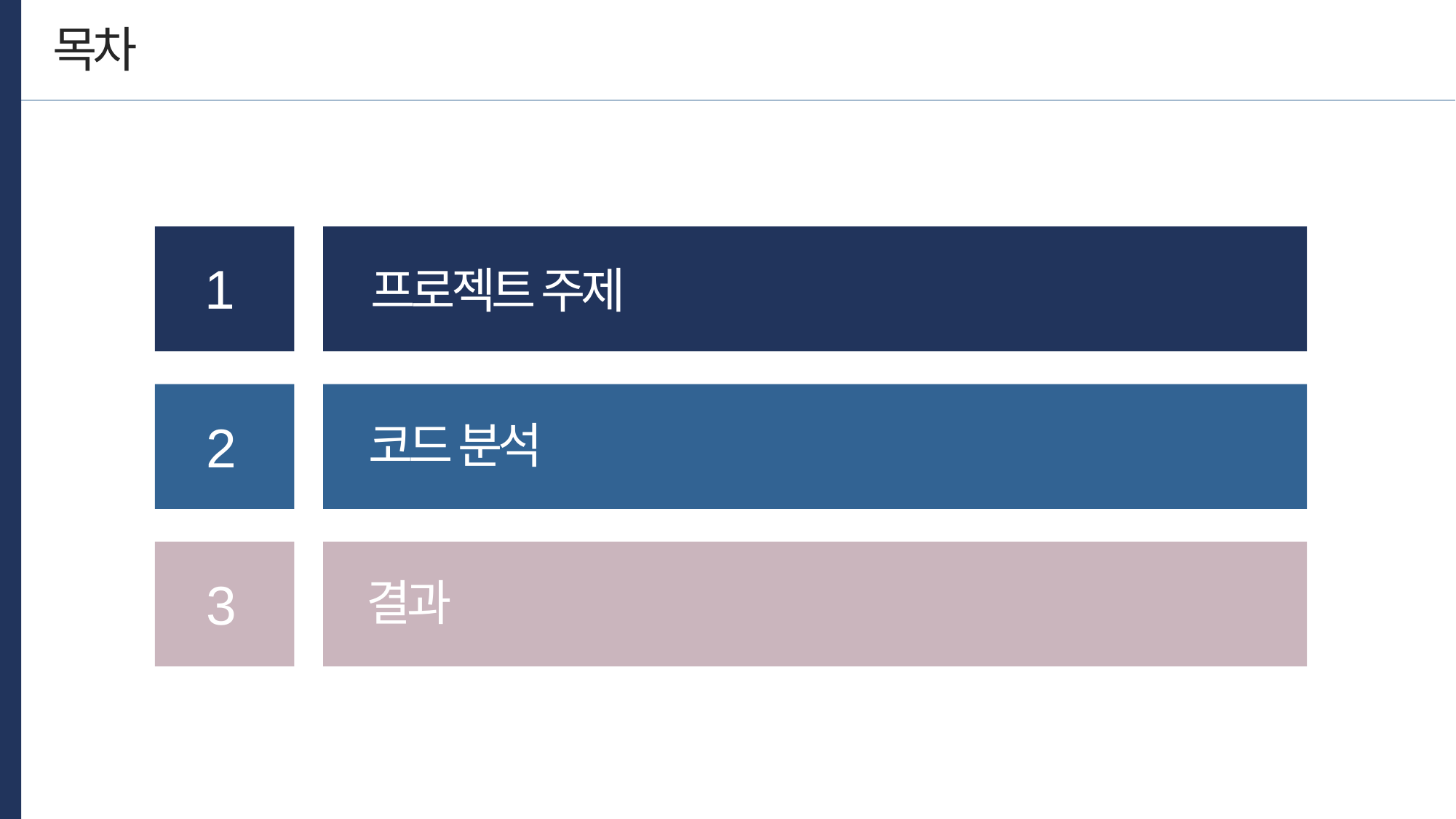

목차

1
프로젝트 주제

2
코드 분석

3
결과